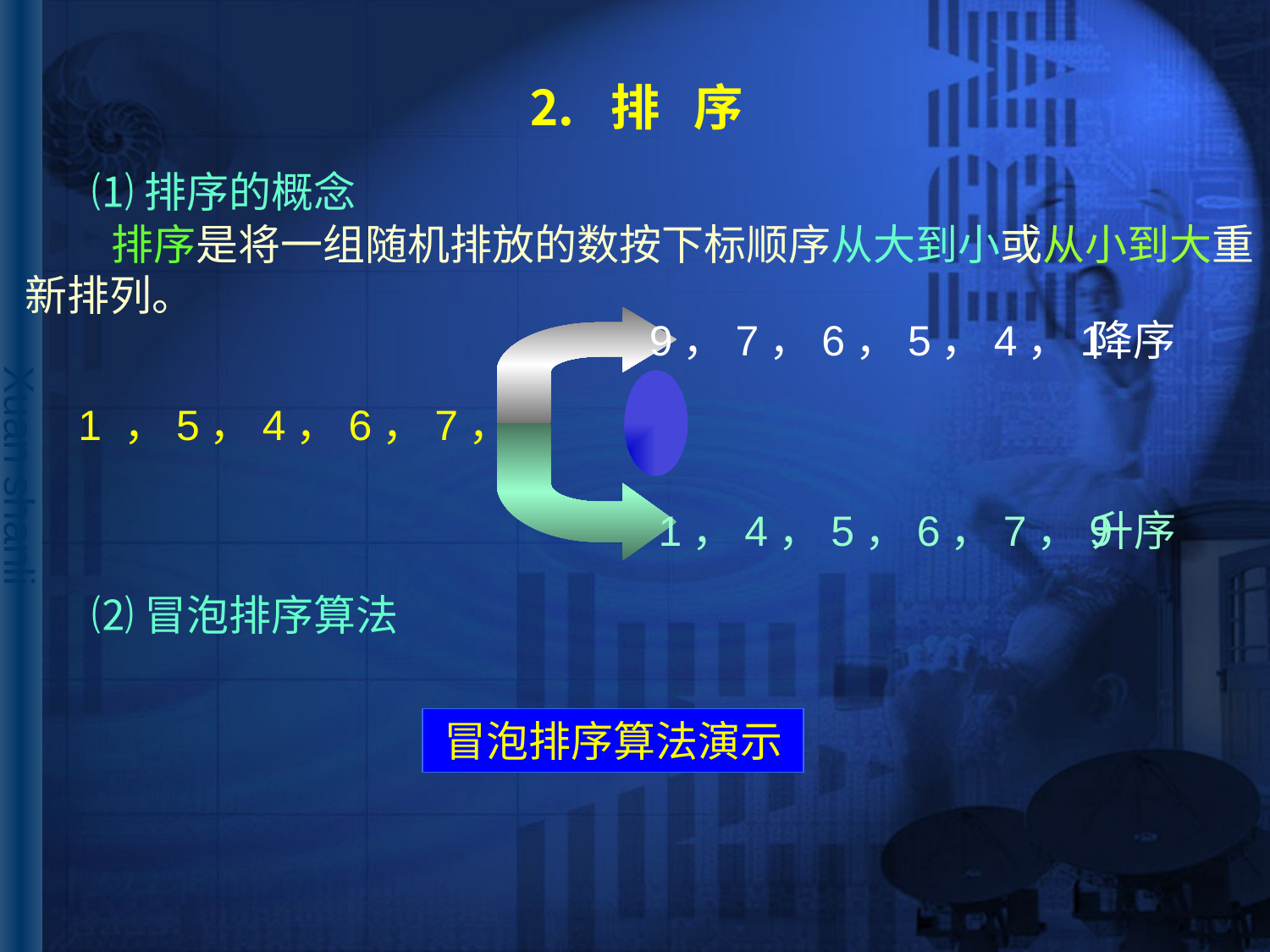

# ⒉  排   序
⑴排序的概念
        排序是将一组随机排放的数按下标顺序从大到小或从小到大重
新排列。

9，7，6，5，4，1
降序
1 ，5，4，6，7，9

1，4，5，6，7，9
升序
⑵冒泡排序算法
冒泡排序算法演示